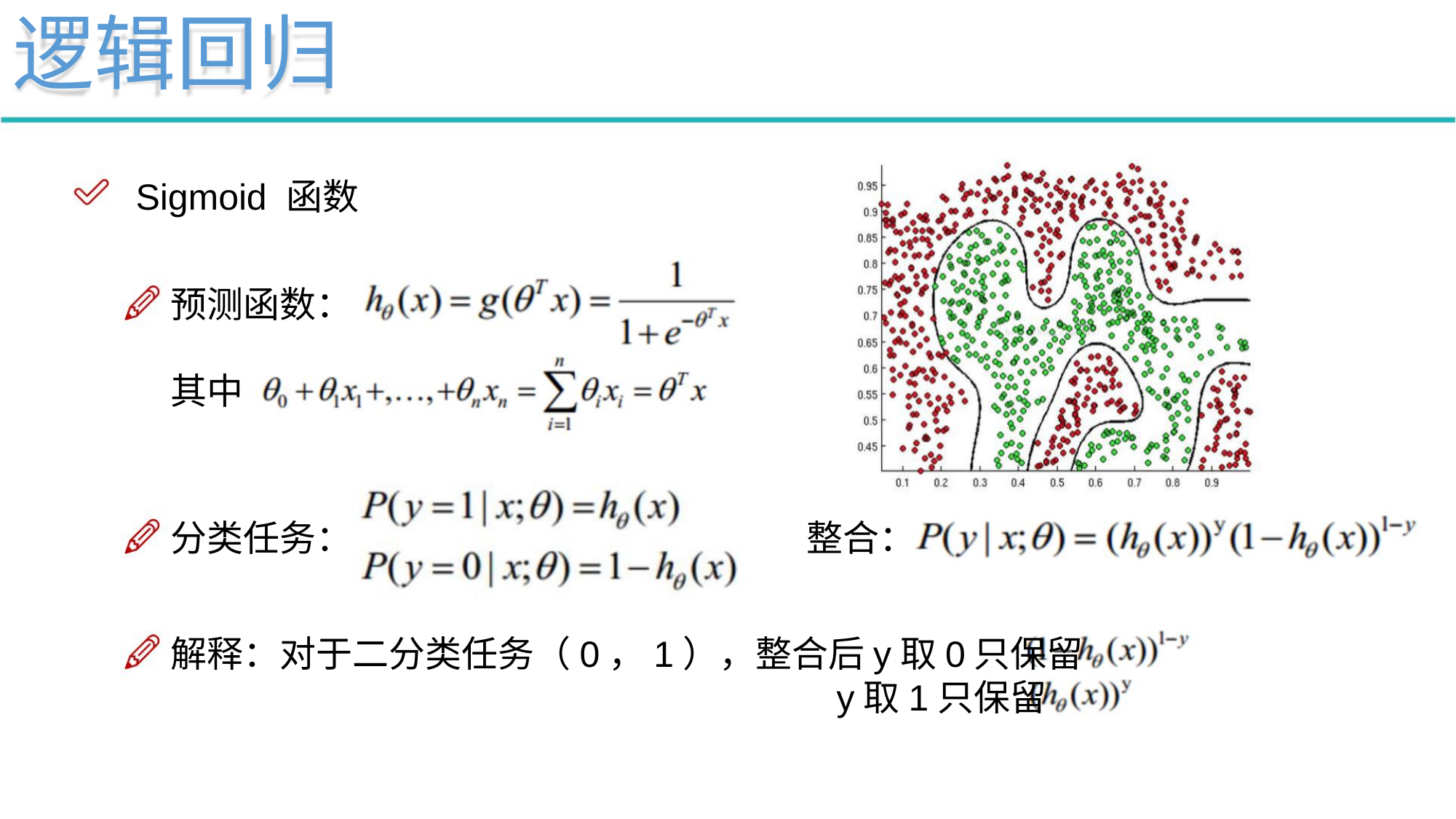

逻辑回归
Sigmoid 函数
预测函数：
其中
分类任务：
整合：
解释：对于二分类任务（0，1），整合后y取0只保留
y取1只保留